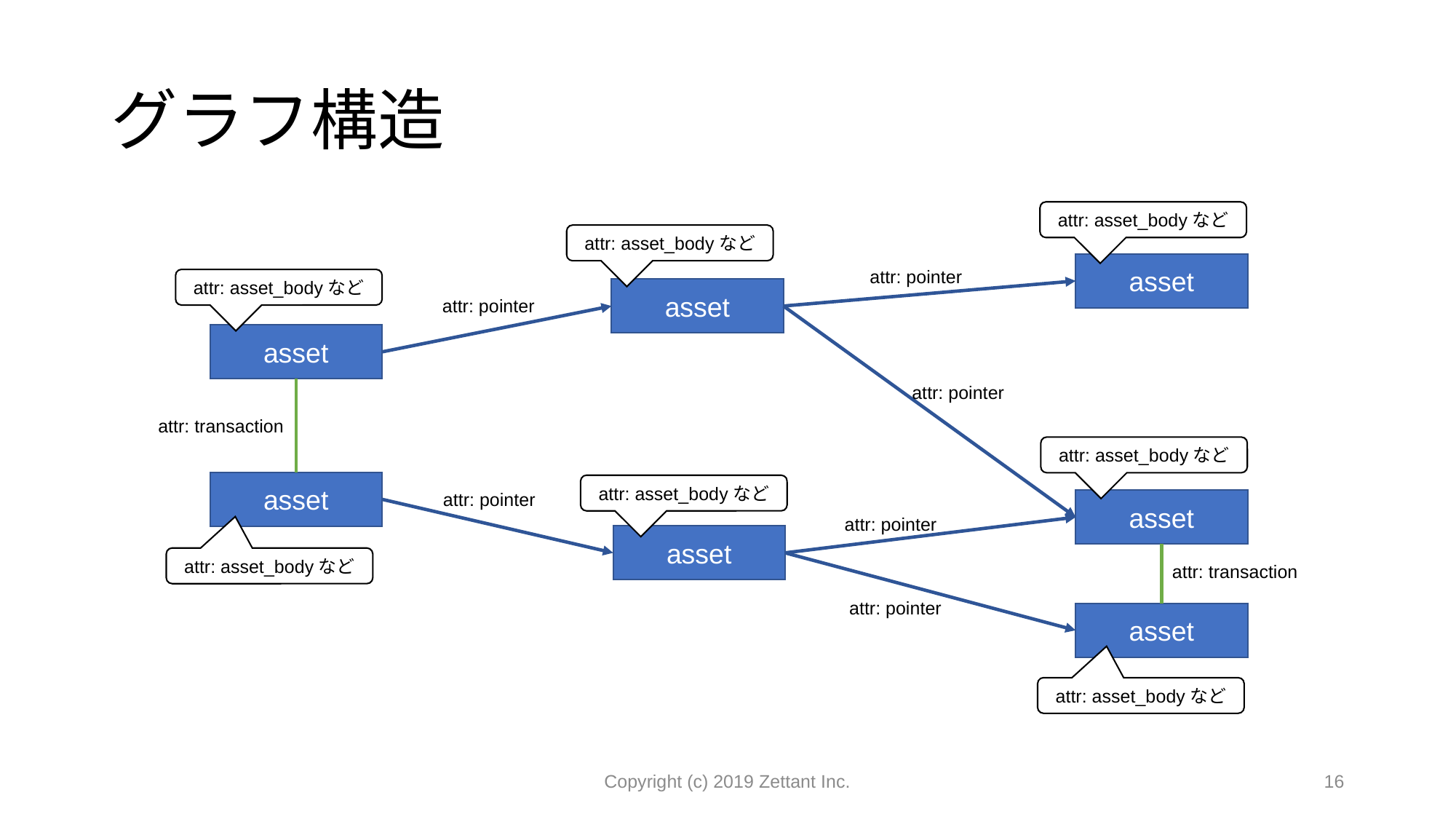

# グラフ構造
attr: asset_bodyなど
attr: asset_bodyなど
asset
attr: pointer
attr: asset_bodyなど
asset
attr: pointer
asset
attr: pointer
attr: transaction
attr: asset_bodyなど
asset
attr: asset_bodyなど
attr: pointer
asset
attr: pointer
asset
attr: asset_bodyなど
attr: transaction
attr: pointer
asset
attr: asset_bodyなど
Copyright (c) 2019 Zettant Inc.
16